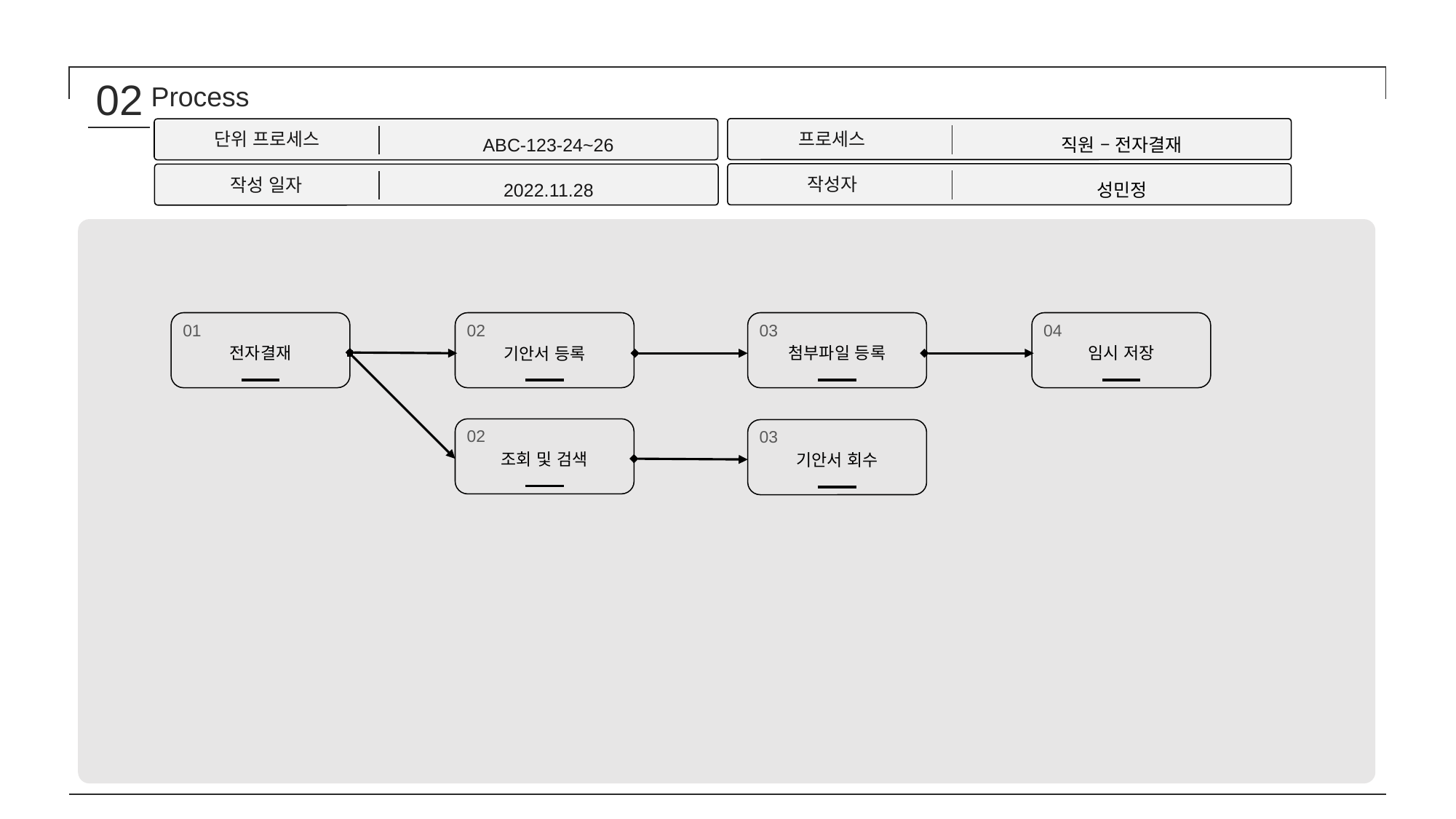

02
Process

프로세스
직원 – 전자결재

단위 프로세스
ABC-123-24~26

작성자
성민정

작성 일자
2022.11.28

01
전자결재

02
기안서 등록

03
첨부파일 등록

04
임시 저장

02
조회 및 검색

03
기안서 회수